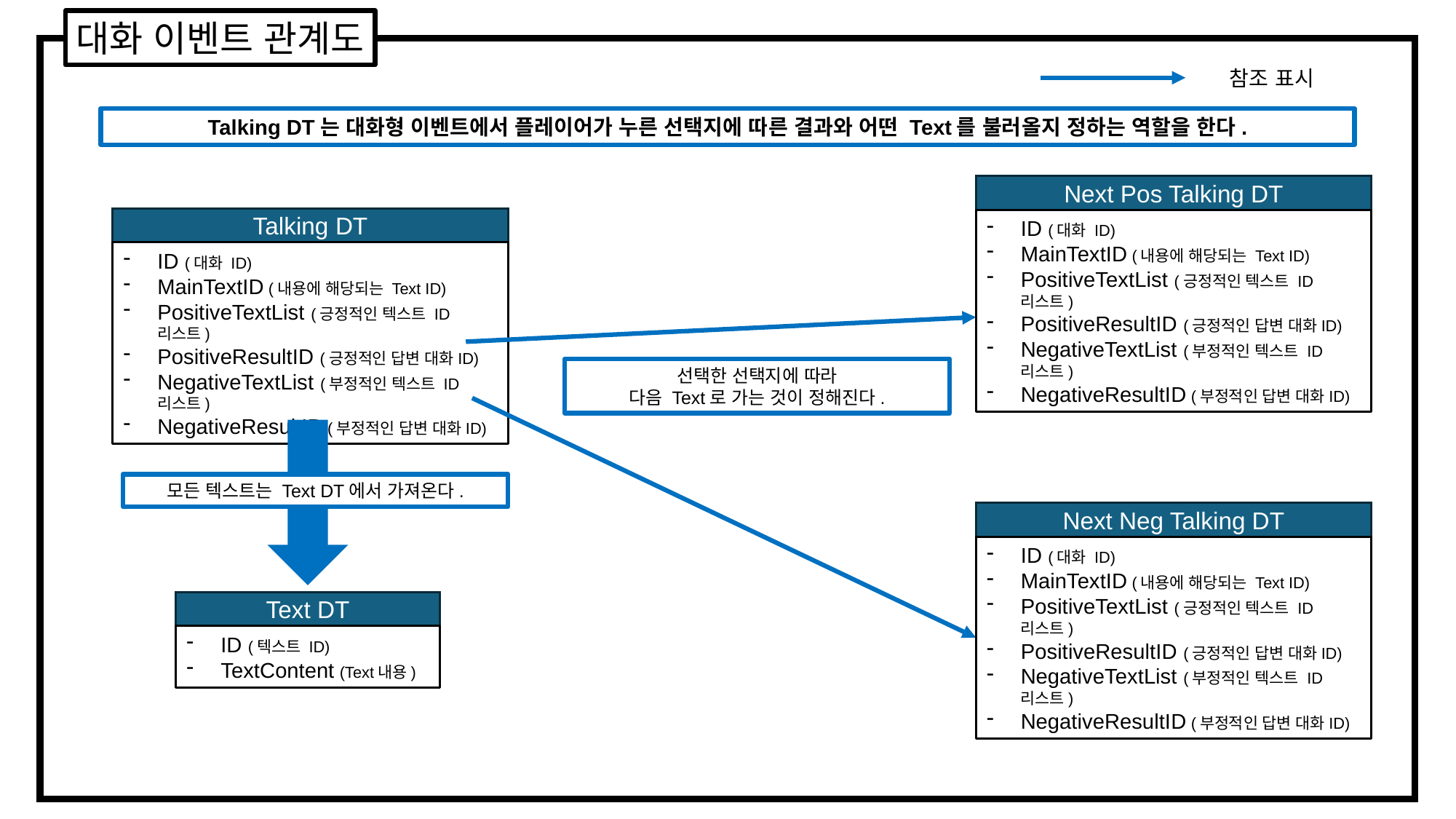

대화 이벤트 관계도

참조 표시
Talking DT는 대화형 이벤트에서 플레이어가 누른 선택지에 따른 결과와 어떤 Text를 불러올지 정하는 역할을 한다.
Next Pos Talking DT
ID (대화 ID)
MainTextID (내용에 해당되는 Text ID)
PositiveTextList (긍정적인 텍스트 ID 리스트)
PositiveResultID (긍정적인 답변 대화ID)
NegativeTextList (부정적인 텍스트 ID 리스트)
NegativeResultID (부정적인 답변 대화ID)
Talking DT
ID (대화 ID)
MainTextID (내용에 해당되는 Text ID)
PositiveTextList (긍정적인 텍스트 ID 리스트)
PositiveResultID (긍정적인 답변 대화ID)
NegativeTextList (부정적인 텍스트 ID 리스트)
NegativeResultID (부정적인 답변 대화ID)
선택한 선택지에 따라
다음 Text로 가는 것이 정해진다.

모든 텍스트는 Text DT에서 가져온다.
Next Neg Talking DT
ID (대화 ID)
MainTextID (내용에 해당되는 Text ID)
PositiveTextList (긍정적인 텍스트 ID 리스트)
PositiveResultID (긍정적인 답변 대화ID)
NegativeTextList (부정적인 텍스트 ID 리스트)
NegativeResultID (부정적인 답변 대화ID)
Text DT
ID (텍스트 ID)
TextContent (Text내용)